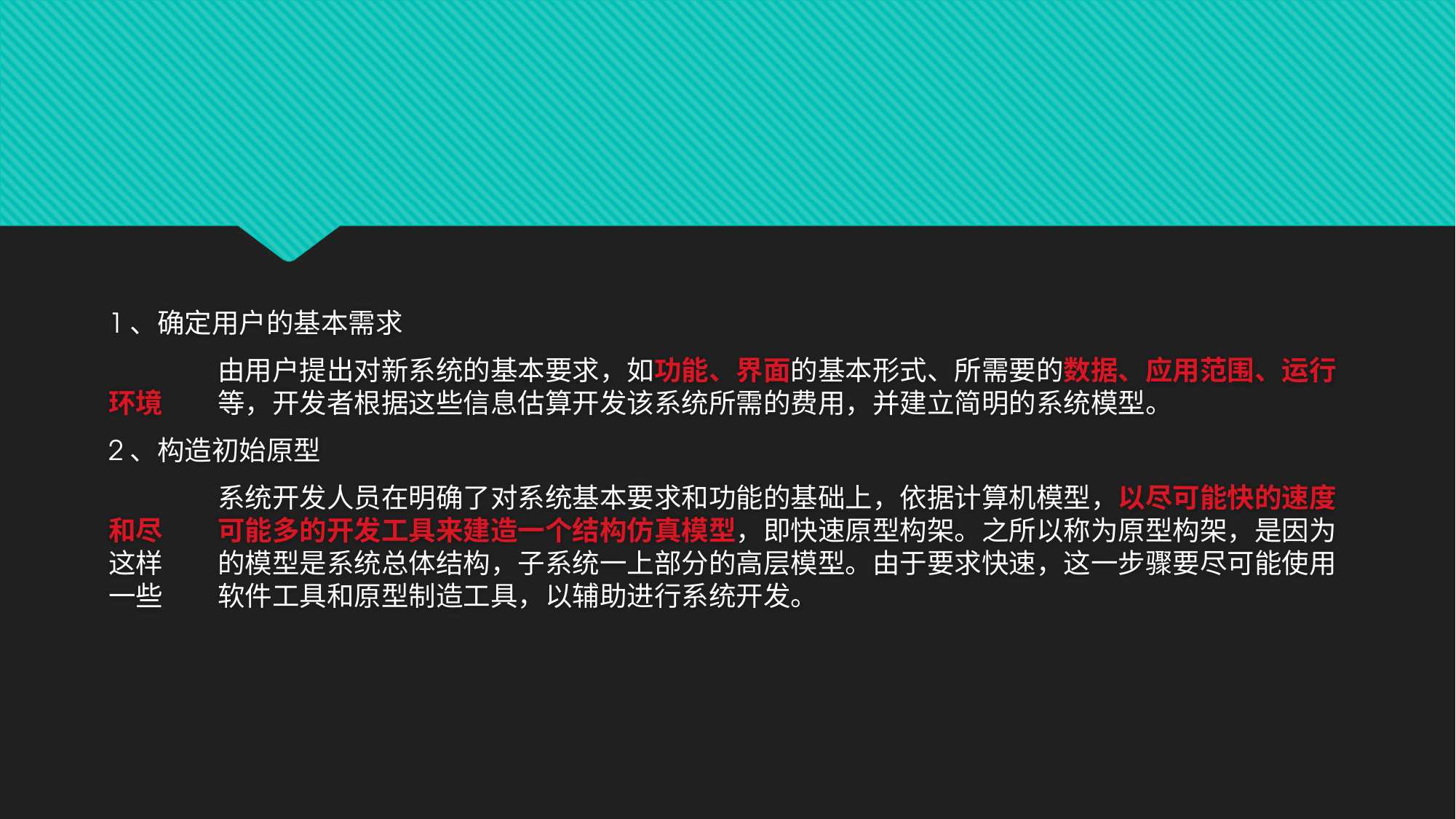

1、确定用户的基本需求
	由用户提出对新系统的基本要求，如功能、界面的基本形式、所需要的数据、应用范围、运行环境	等，开发者根据这些信息估算开发该系统所需的费用，并建立简明的系统模型。
2、构造初始原型
	系统开发人员在明确了对系统基本要求和功能的基础上，依据计算机模型，以尽可能快的速度和尽	可能多的开发工具来建造一个结构仿真模型，即快速原型构架。之所以称为原型构架，是因为这样	的模型是系统总体结构，子系统一上部分的高层模型。由于要求快速，这一步骤要尽可能使用一些	软件工具和原型制造工具，以辅助进行系统开发。